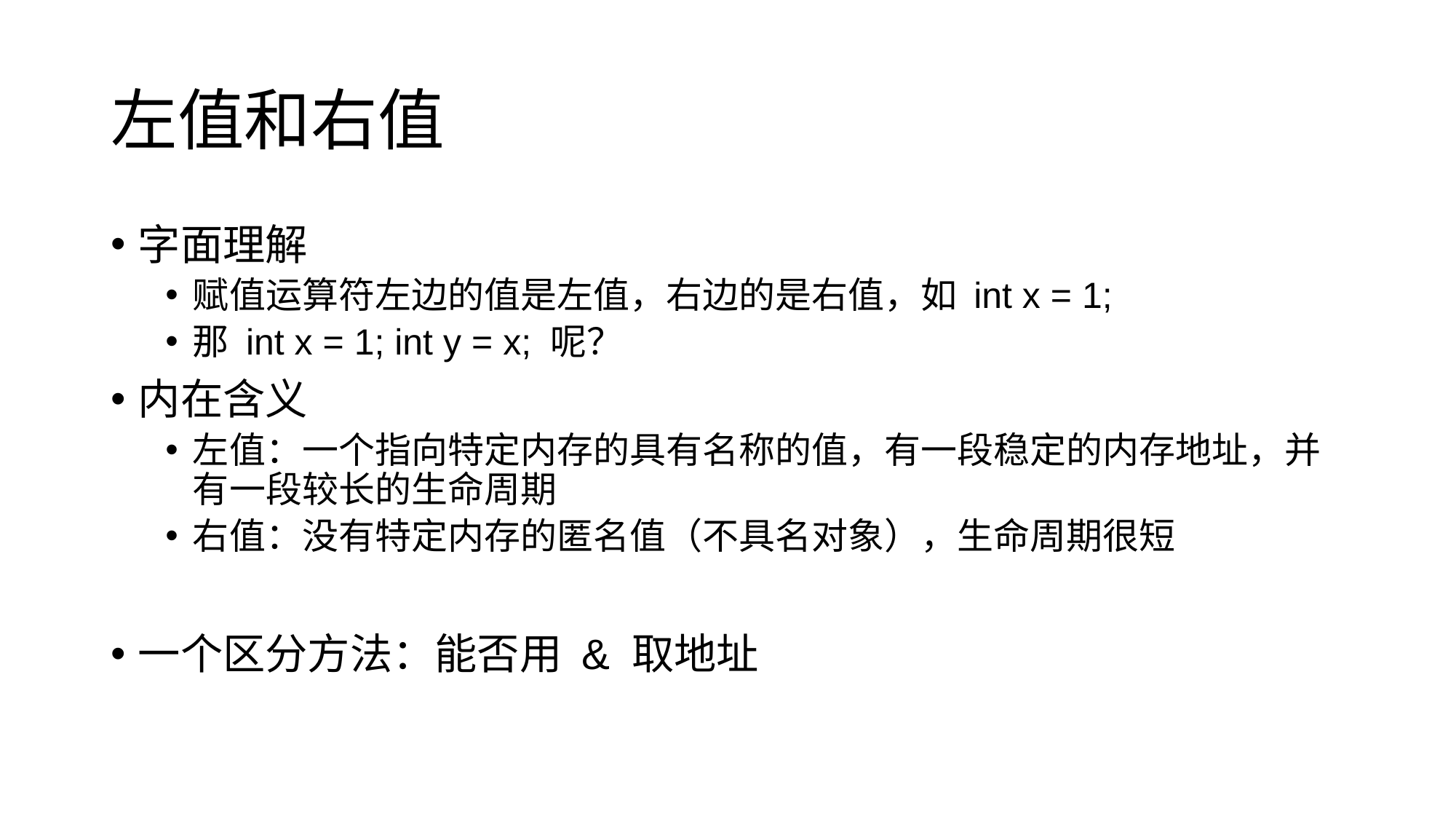

# 左值和右值
字面理解
赋值运算符左边的值是左值，右边的是右值，如 int x = 1;
那 int x = 1; int y = x; 呢？
内在含义
左值：一个指向特定内存的具有名称的值，有一段稳定的内存地址，并有一段较长的生命周期
右值：没有特定内存的匿名值（不具名对象），生命周期很短

一个区分方法：能否用 & 取地址